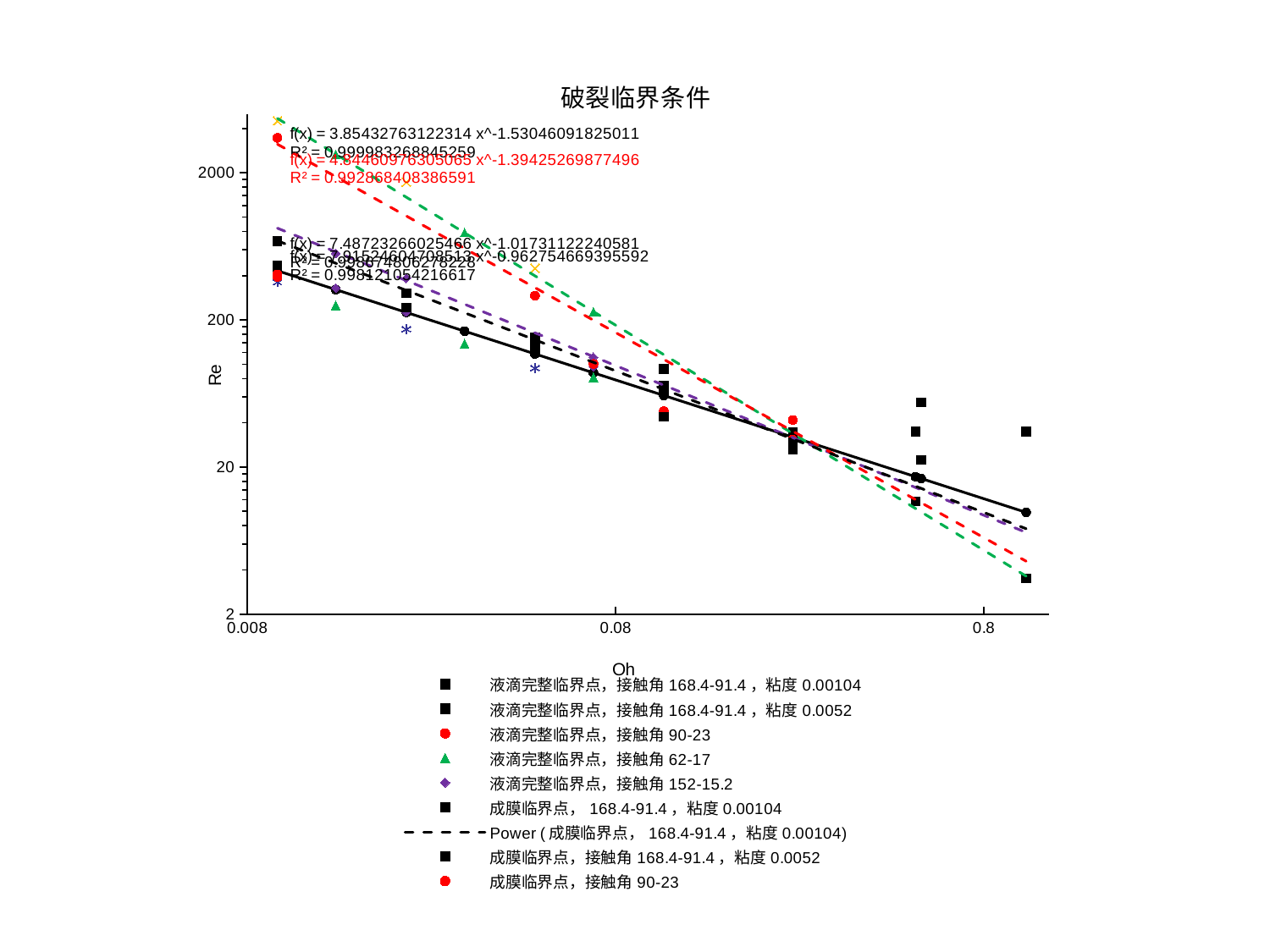

### Chart: 破裂临界条件

| Category | 液滴完整临界点，接触角168.4-91.4，粘度0.00104 | 液滴完整临界点，接触角168.4-91.4，粘度0.0052 | 液滴完整临界点，接触角90-23 | 液滴完整临界点，接触角62-17 | 液滴完整临界点，接触角152-15.2 | 成膜临界点，168.4-91.4，粘度0.00104 | 成膜临界点，接触角168.4-91.4，粘度0.0052 | 成膜临界点，接触角90-23 | 成膜临界点，接触角62-17 | 成膜临界点，接触角152-15 | 破裂临界点，拟合曲线y=10.156x^(-0.808),R2=0.973 | 成膜临界点，接触角25-7.5 | 液滴完整临界点，接触角25-7.5 |
|---|---|---|---|---|---|---|---|---|---|---|---|---|---|